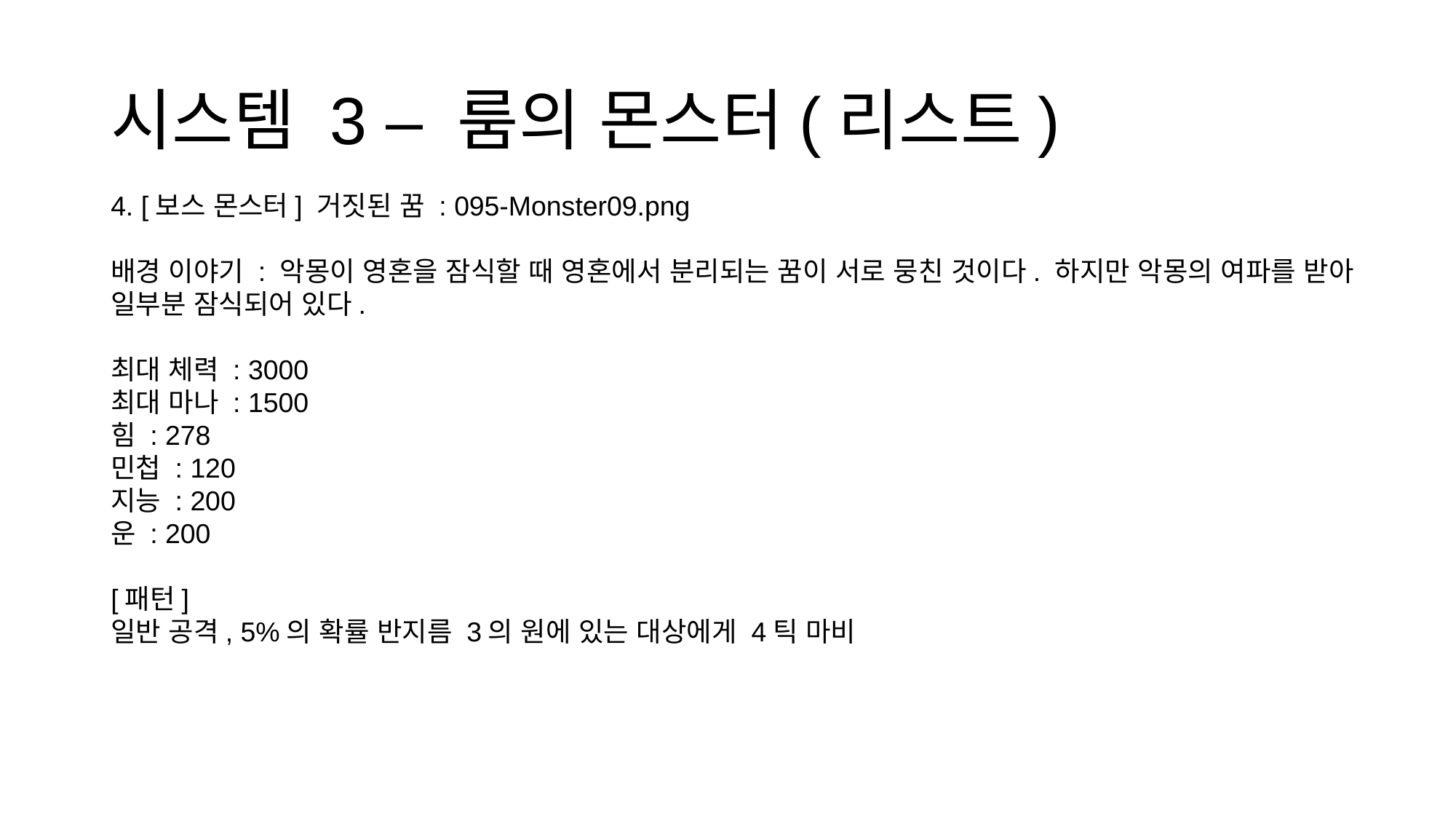

# 시스템 3 – 룸의 몬스터(리스트)
4. [보스 몬스터] 거짓된 꿈 : 095-Monster09.png

배경 이야기 : 악몽이 영혼을 잠식할 때 영혼에서 분리되는 꿈이 서로 뭉친 것이다. 하지만 악몽의 여파를 받아 일부분 잠식되어 있다.

최대 체력 : 3000
최대 마나 : 1500
힘 : 278
민첩 : 120
지능 : 200
운 : 200

[패턴]
일반 공격, 5%의 확률 반지름 3의 원에 있는 대상에게 4틱 마비